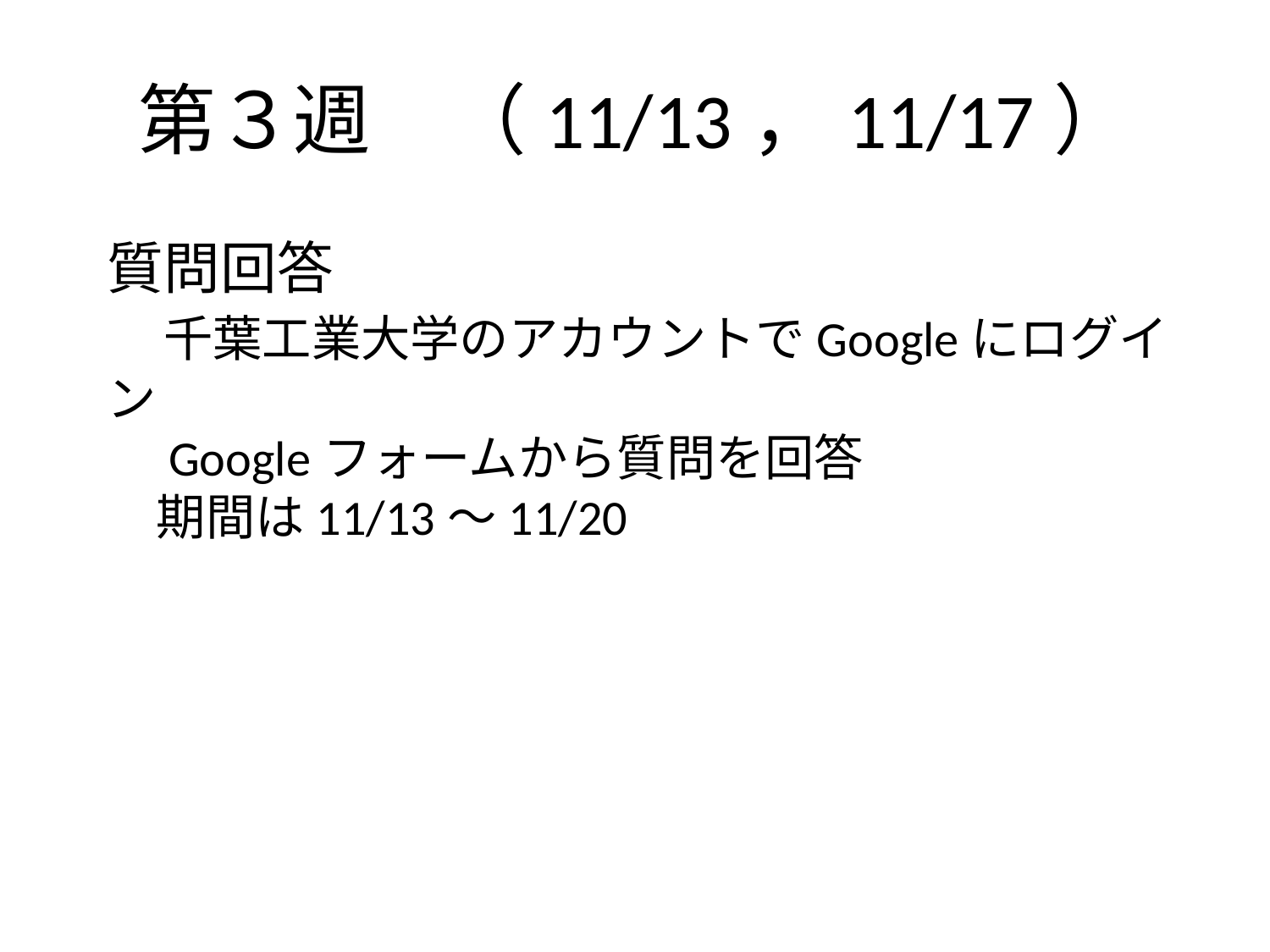

# 第３週　（11/13，11/17）
質問回答
　千葉工業大学のアカウントでGoogleにログイン
　Googleフォームから質問を回答
　期間は11/13～11/20